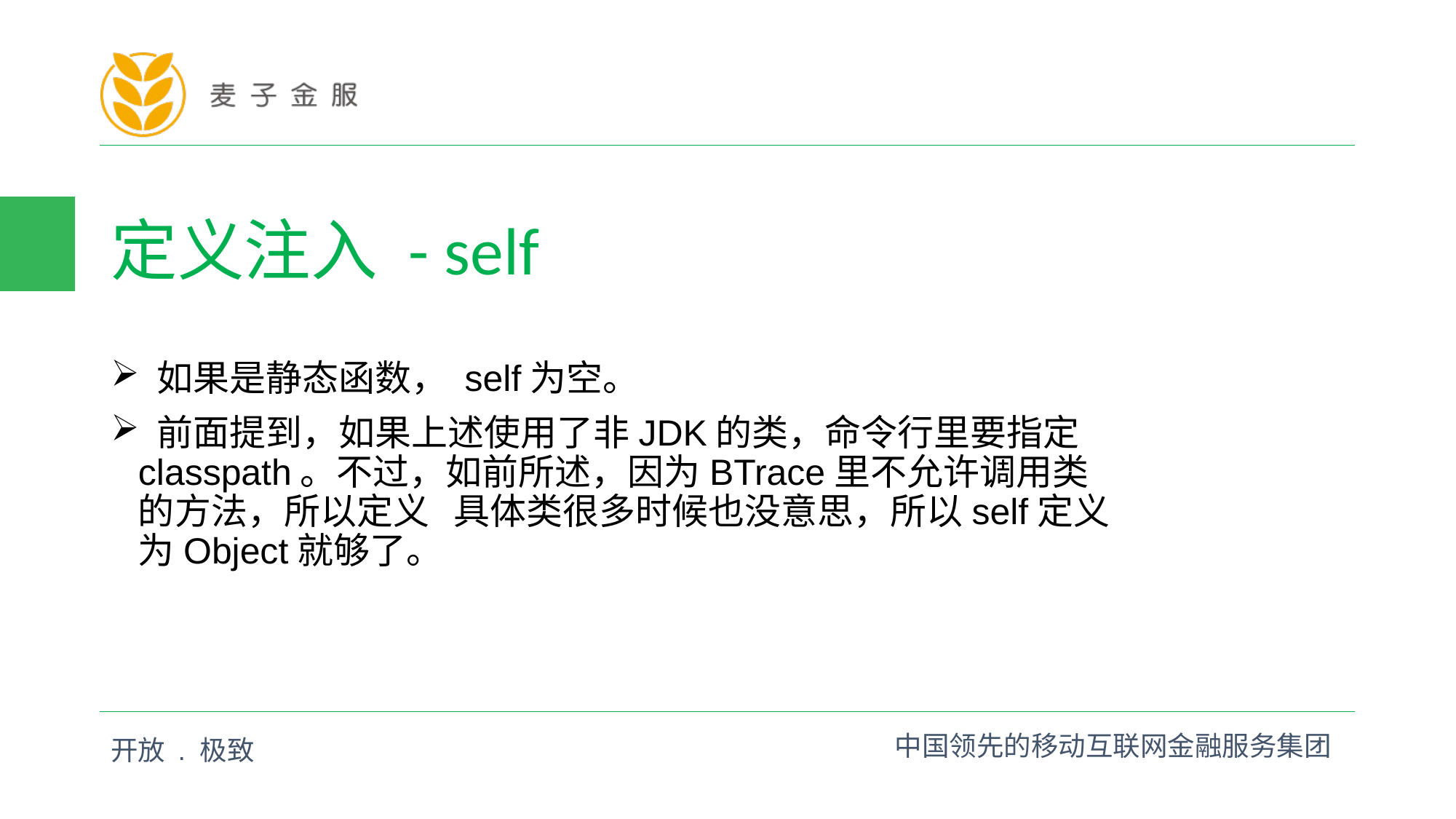

# 定义注入 - self

 如果是静态函数， self为空。
 前面提到，如果上述使用了非JDK的类，命令行里要指定classpath。不过，如前所述，因为BTrace里不允许调用类的方法，所以定义   具体类很多时候也没意思，所以self定义为Object就够了。